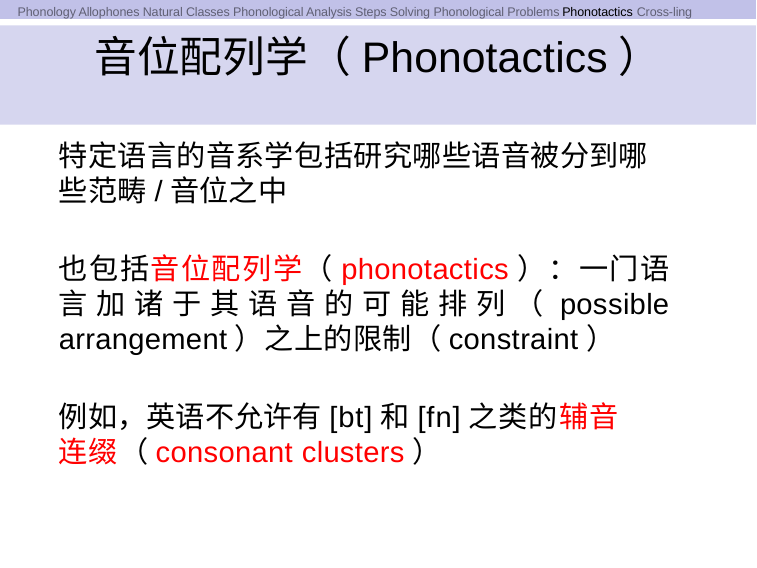

Phonology Allophones Natural Classes Phonological Analysis Steps Solving Phonological Problems Phonotactics Cross-ling
# 音位配列学（Phonotactics）
特定语言的音系学包括研究哪些语音被分到哪些范畴/音位之中

也包括音位配列学（phonotactics）：一门语言加诸于其语音的可能排列（possible arrangement）之上的限制（constraint）

例如，英语不允许有[bt]和[fn]之类的辅音连缀（consonant clusters）